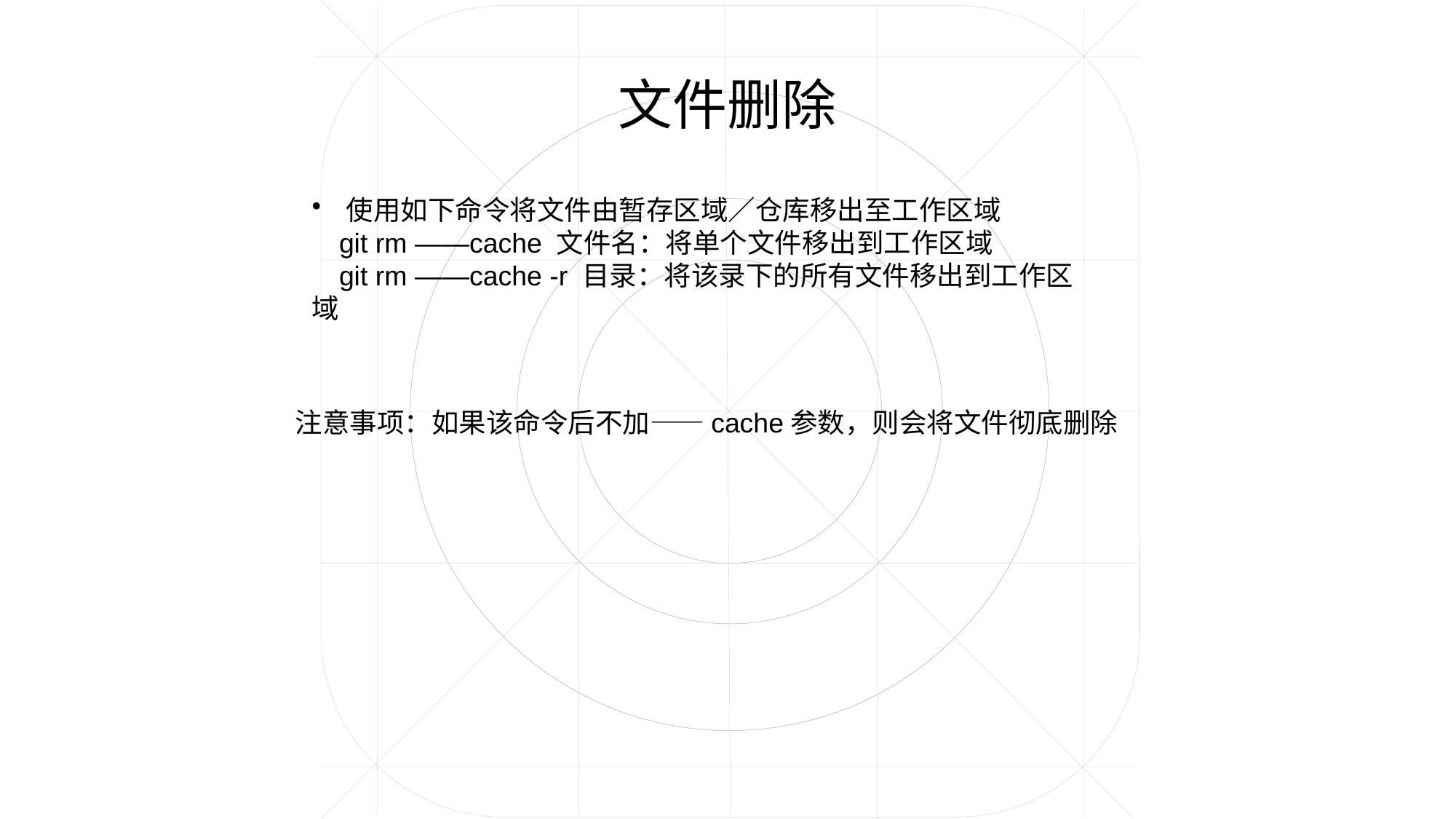

文件删除
 使用如下命令将文件由暂存区域／仓库移出至工作区域
git rm ——cache 文件名：将单个文件移出到工作区域
git rm ——cache -r 目录：将该录下的所有文件移出到工作区域
注意事项：如果该命令后不加——cache参数，则会将文件彻底删除